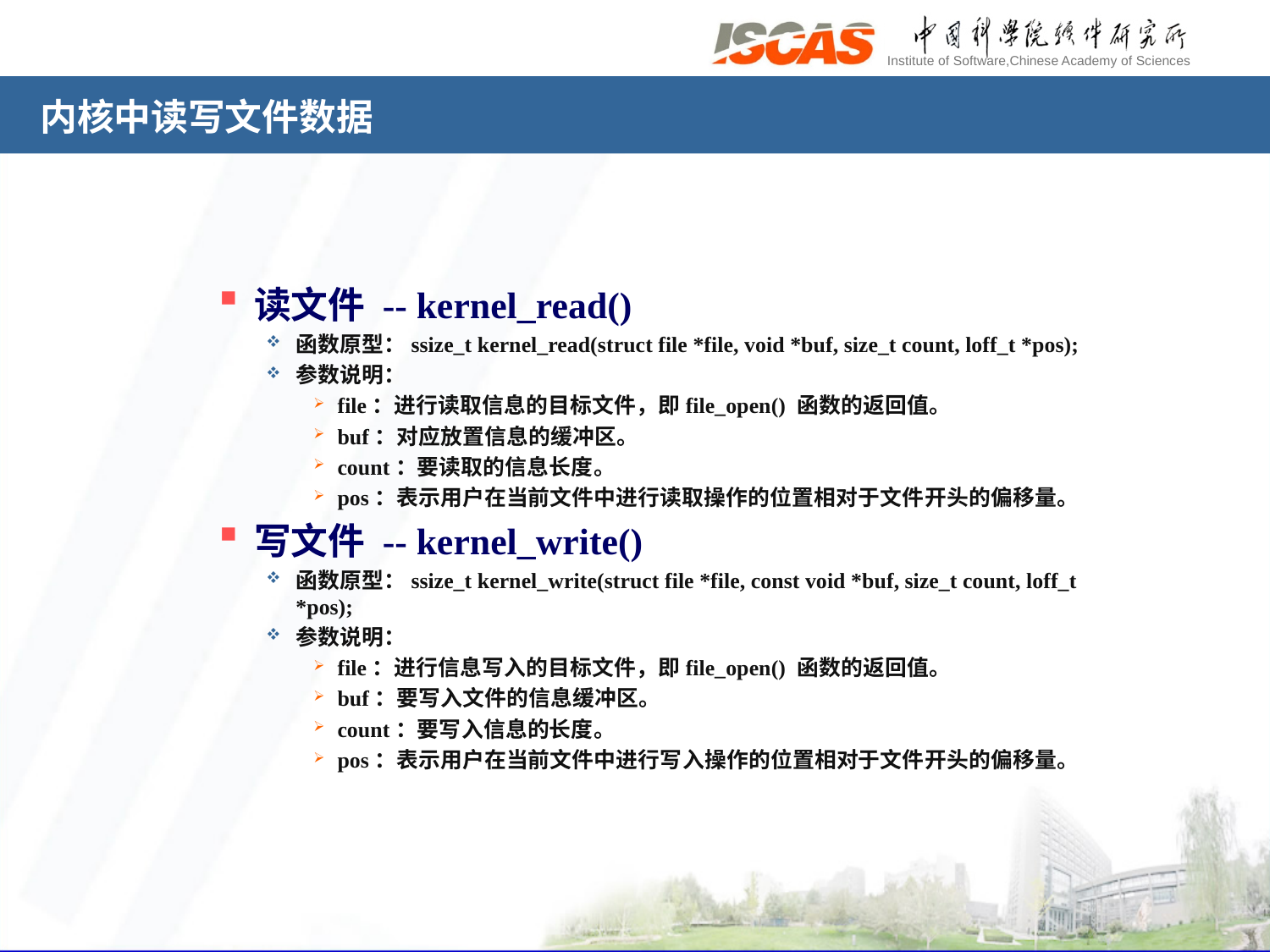

# 内核中读写文件数据
读文件 -- kernel_read()
函数原型：ssize_t kernel_read(struct file *file, void *buf, size_t count, loff_t *pos);
参数说明：
file：进行读取信息的目标文件，即file_open() 函数的返回值。
buf：对应放置信息的缓冲区。
count：要读取的信息长度。
pos：表示用户在当前文件中进行读取操作的位置相对于文件开头的偏移量。
写文件 -- kernel_write()
函数原型：ssize_t kernel_write(struct file *file, const void *buf, size_t count, loff_t *pos);
参数说明：
file：进行信息写入的目标文件，即file_open() 函数的返回值。
buf：要写入文件的信息缓冲区。
count：要写入信息的长度。
pos：表示用户在当前文件中进行写入操作的位置相对于文件开头的偏移量。